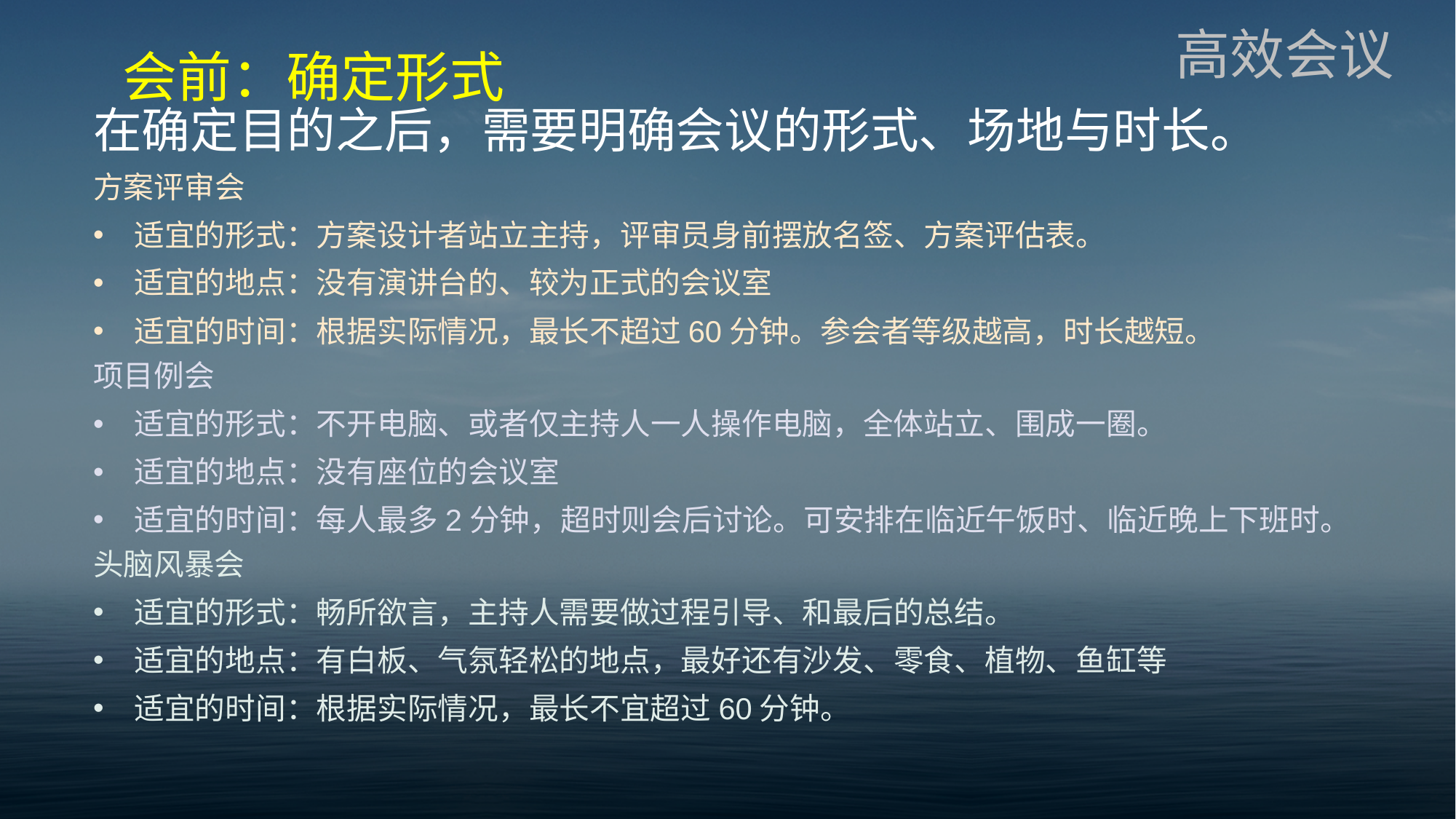

高效会议
会前：确定形式
在确定目的之后，需要明确会议的形式、场地与时长。
方案评审会
适宜的形式：方案设计者站立主持，评审员身前摆放名签、方案评估表。
适宜的地点：没有演讲台的、较为正式的会议室
适宜的时间：根据实际情况，最长不超过60分钟。参会者等级越高，时长越短。

项目例会
适宜的形式：不开电脑、或者仅主持人一人操作电脑，全体站立、围成一圈。
适宜的地点：没有座位的会议室
适宜的时间：每人最多2分钟，超时则会后讨论。可安排在临近午饭时、临近晚上下班时。

头脑风暴会
适宜的形式：畅所欲言，主持人需要做过程引导、和最后的总结。
适宜的地点：有白板、气氛轻松的地点，最好还有沙发、零食、植物、鱼缸等
适宜的时间：根据实际情况，最长不宜超过60分钟。